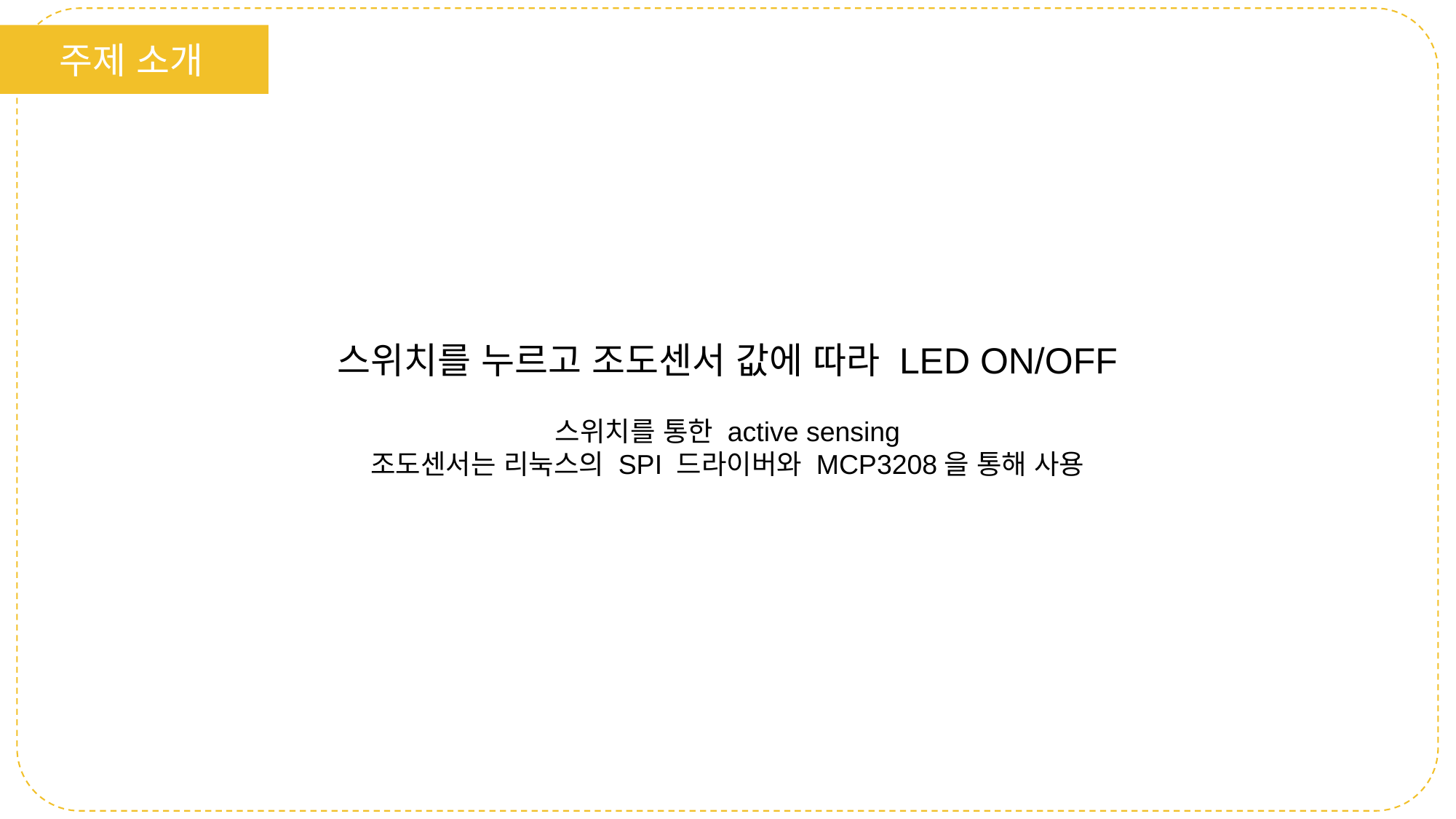

주제 소개
스위치를 누르고 조도센서 값에 따라 LED ON/OFF

스위치를 통한 active sensing
조도센서는 리눅스의 SPI 드라이버와 MCP3208을 통해 사용